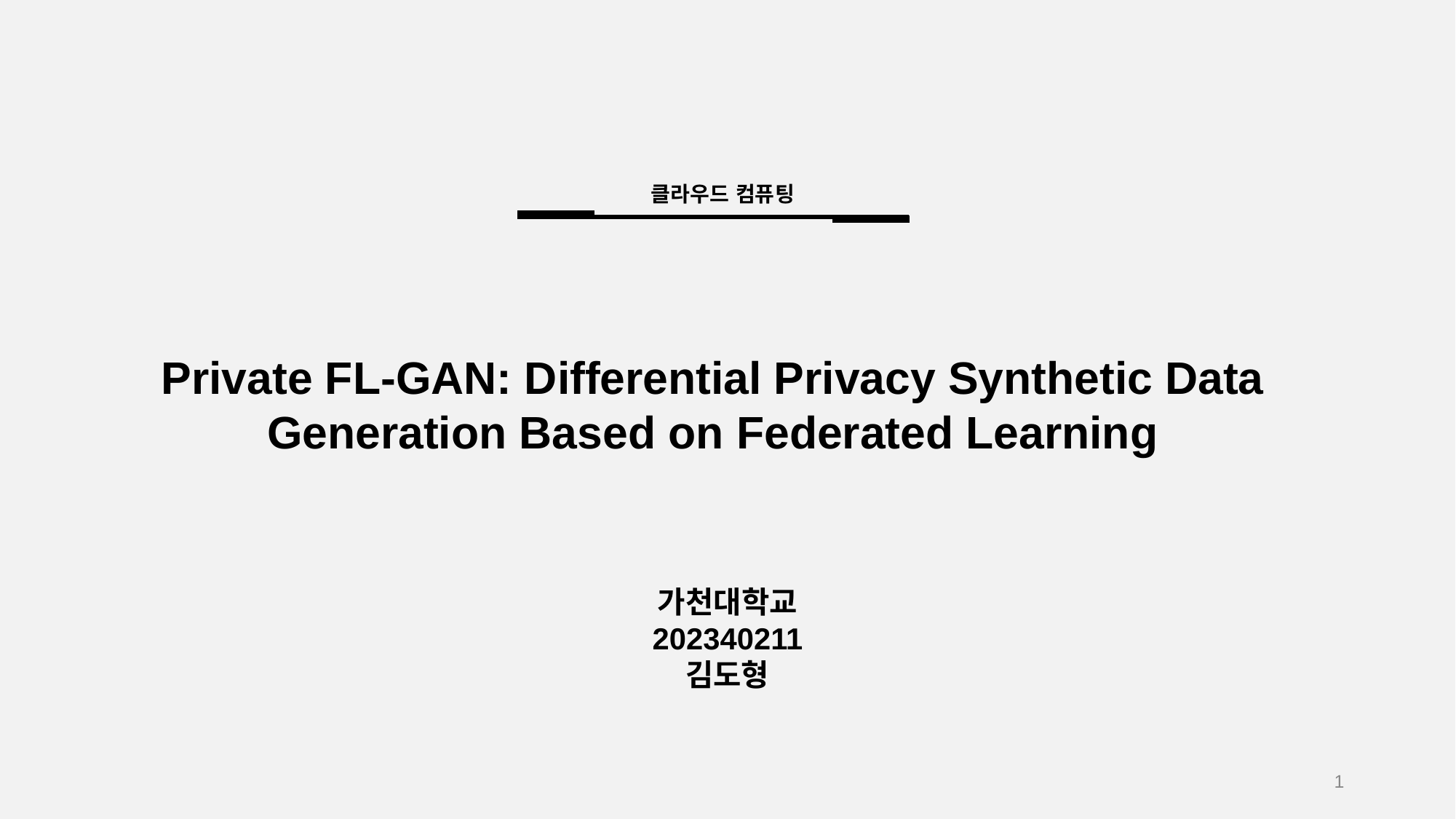

클라우드 컴퓨팅

Private FL-GAN: Differential Privacy Synthetic Data Generation Based on Federated Learning
가천대학교
202340211
김도형
1